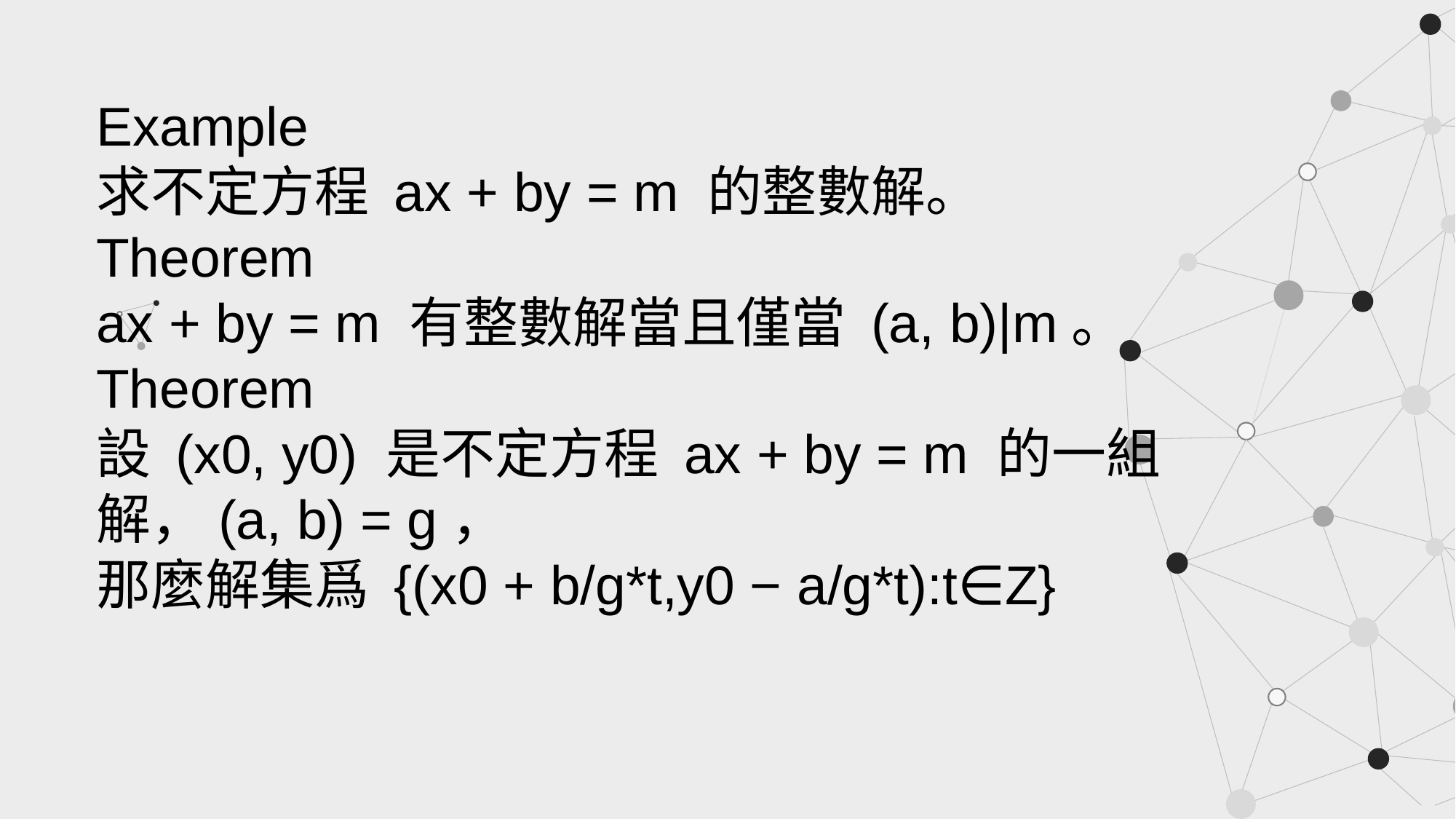

Example
求不定方程 ax + by = m 的整數解。 Theorem
ax + by = m 有整數解當且僅當 (a, b)|m。
Theorem
設 (x0, y0) 是不定方程 ax + by = m 的一組解，(a, b) = g，
那麼解集爲 {(x0 + b/g*t,y0 − a/g*t):t∈Z}